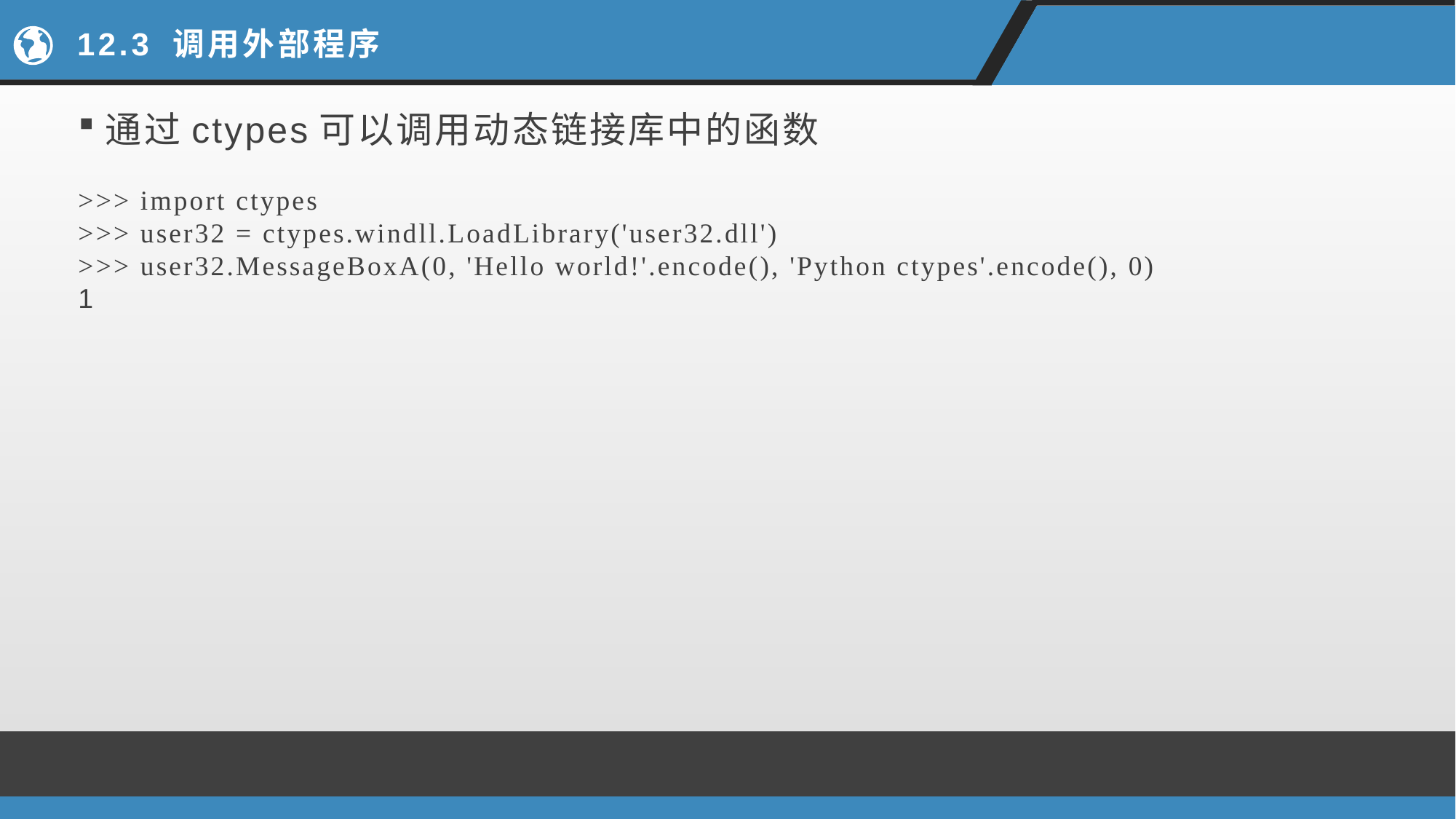

# 12.3 调用外部程序

通过ctypes可以调用动态链接库中的函数

>>> import ctypes
>>> user32 = ctypes.windll.LoadLibrary('user32.dll')
>>> user32.MessageBoxA(0, 'Hello world!'.encode(), 'Python ctypes'.encode(), 0)
1